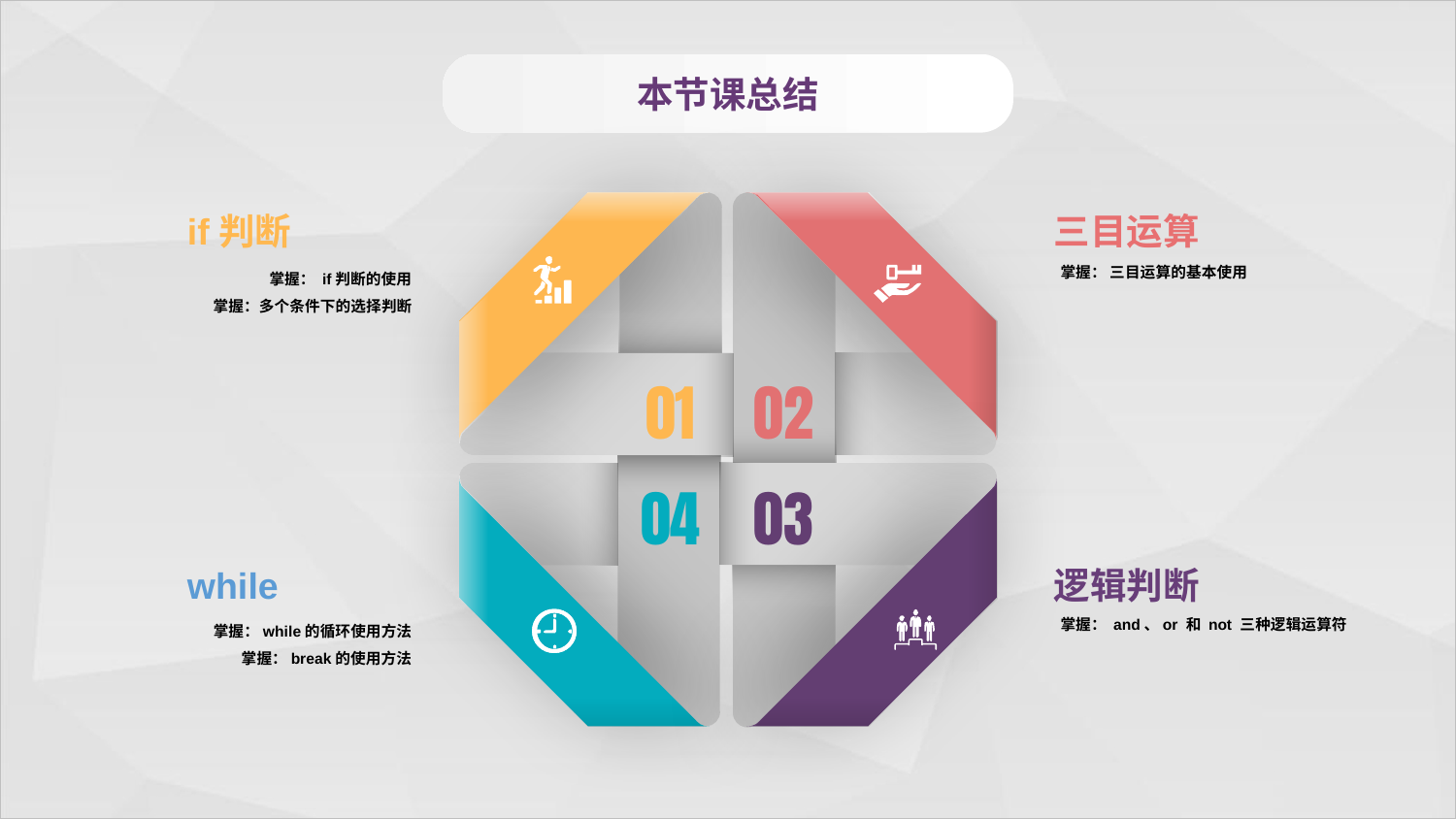

本节课总结

if判断
掌握： if判断的使用
掌握：多个条件下的选择判断
三目运算
掌握： 三目运算的基本使用

01
02
04
03
while
掌握：while的循环使用方法
掌握：break的使用方法
逻辑判断
掌握： and、or 和 not 三种逻辑运算符